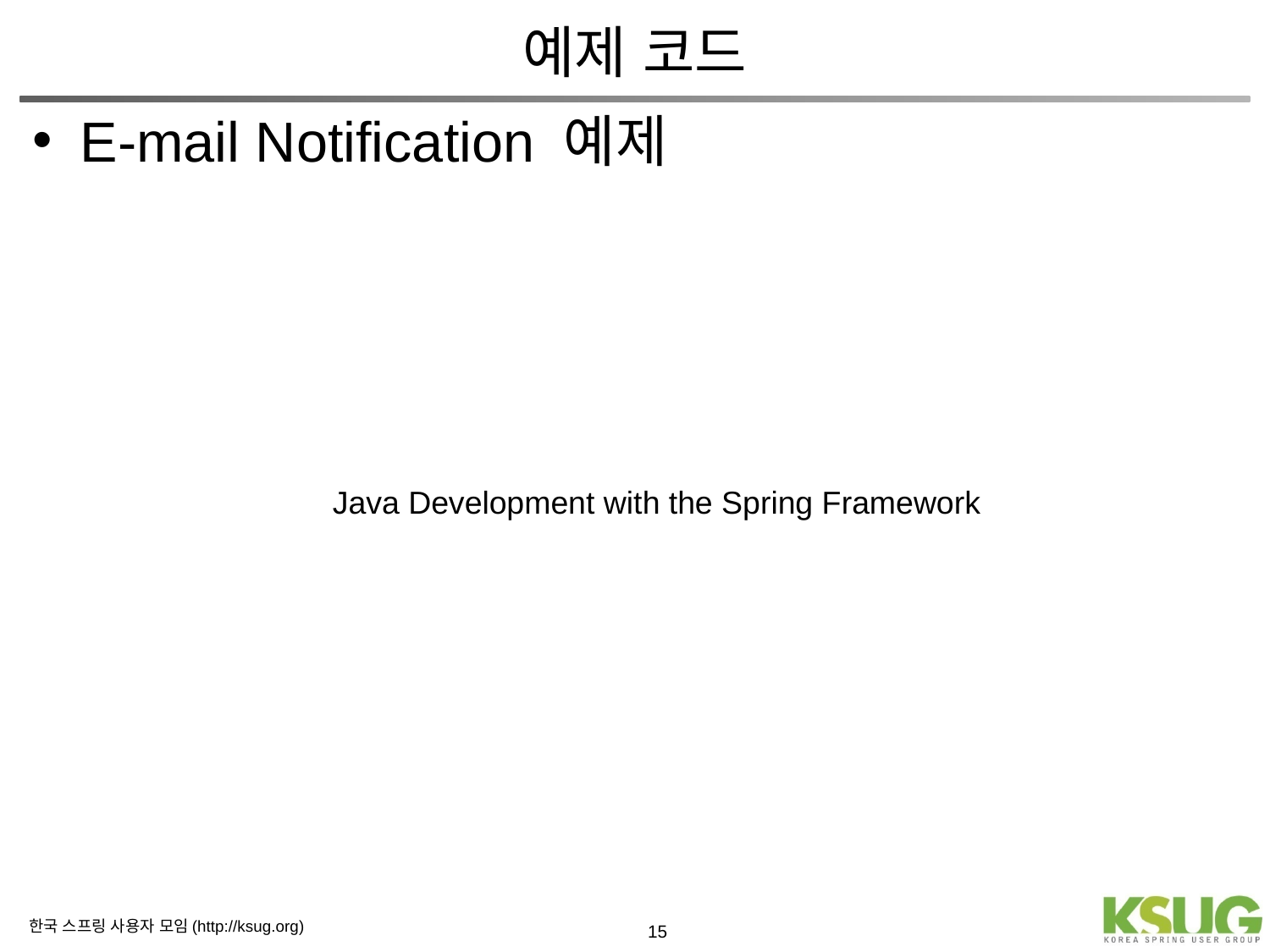

# 예제 코드
E-mail Notification 예제
Java Development with the Spring Framework